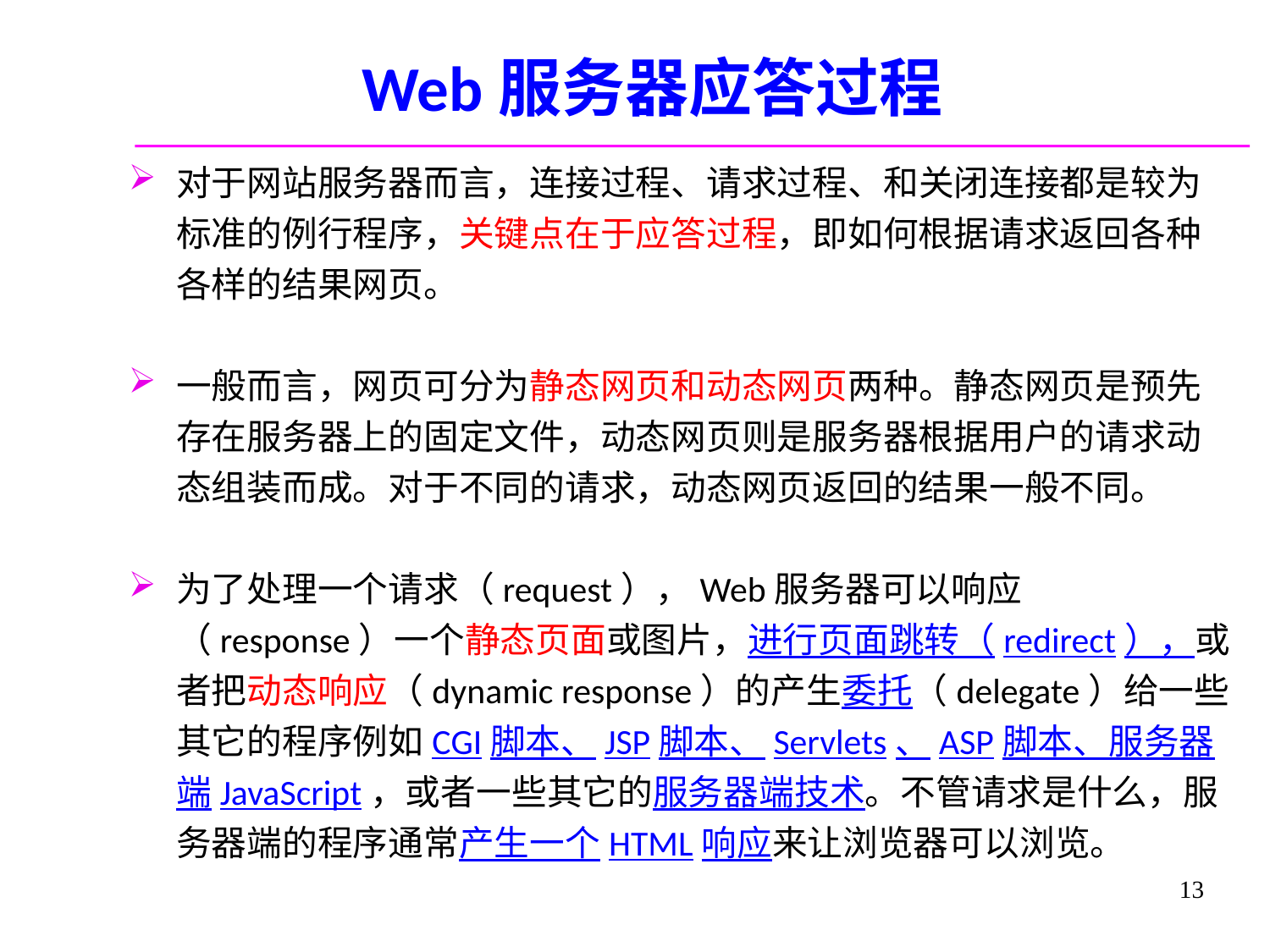

# Web服务器应答过程
对于网站服务器而言，连接过程、请求过程、和关闭连接都是较为标准的例行程序，关键点在于应答过程，即如何根据请求返回各种各样的结果网页。

一般而言，网页可分为静态网页和动态网页两种。静态网页是预先存在服务器上的固定文件，动态网页则是服务器根据用户的请求动态组装而成。对于不同的请求，动态网页返回的结果一般不同。

为了处理一个请求（request），Web服务器可以响应（response）一个静态页面或图片，进行页面跳转（redirect），或者把动态响应（dynamic response）的产生委托（delegate）给一些其它的程序例如CGI脚本、JSP脚本、Servlets、ASP脚本、服务器端JavaScript，或者一些其它的服务器端技术。不管请求是什么，服务器端的程序通常产生一个HTML响应来让浏览器可以浏览。
13